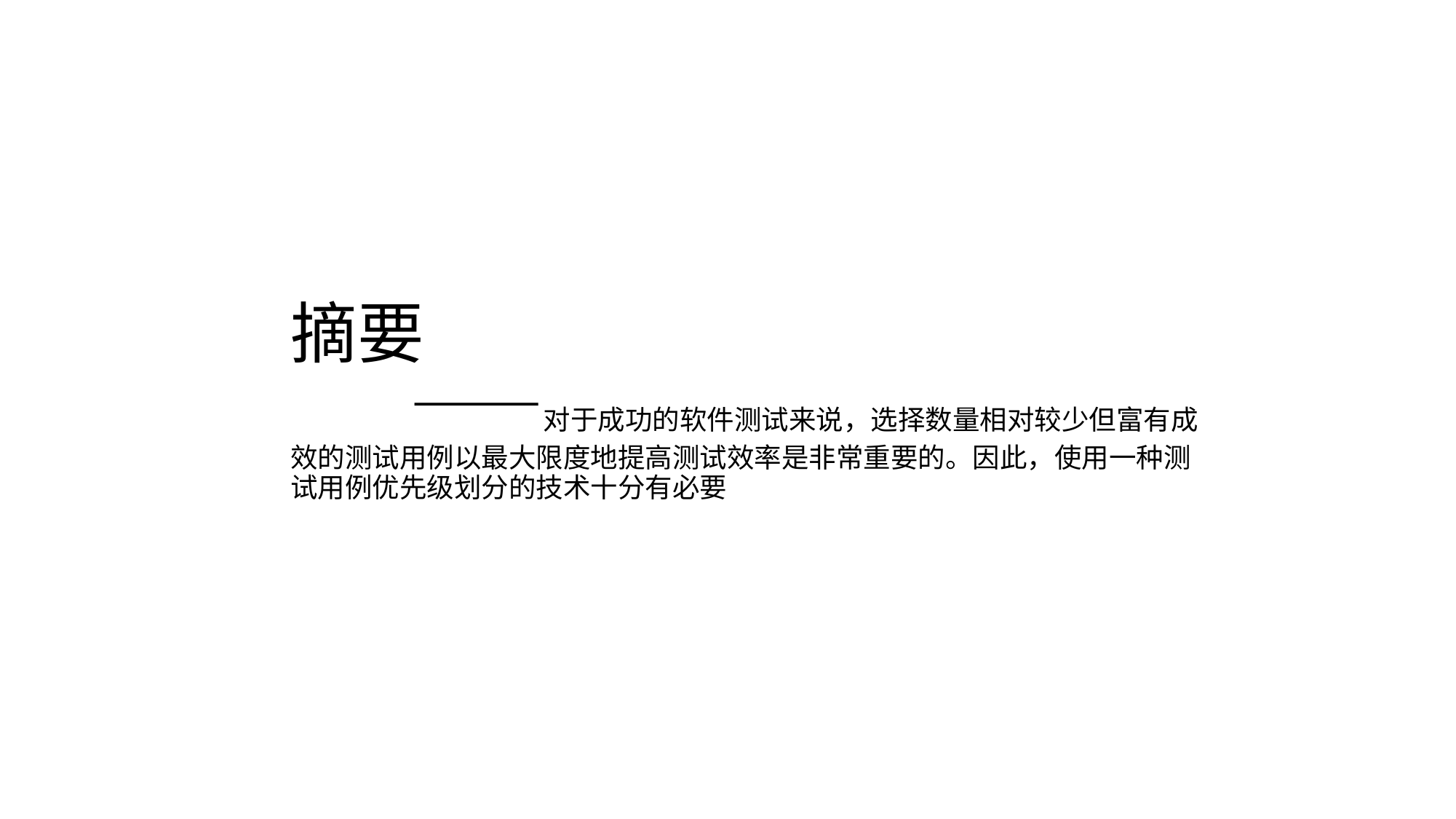

# 摘要 ——对于成功的软件测试来说，选择数量相对较少但富有成效的测试用例以最大限度地提高测试效率是非常重要的。因此，使用一种测试用例优先级划分的技术十分有必要